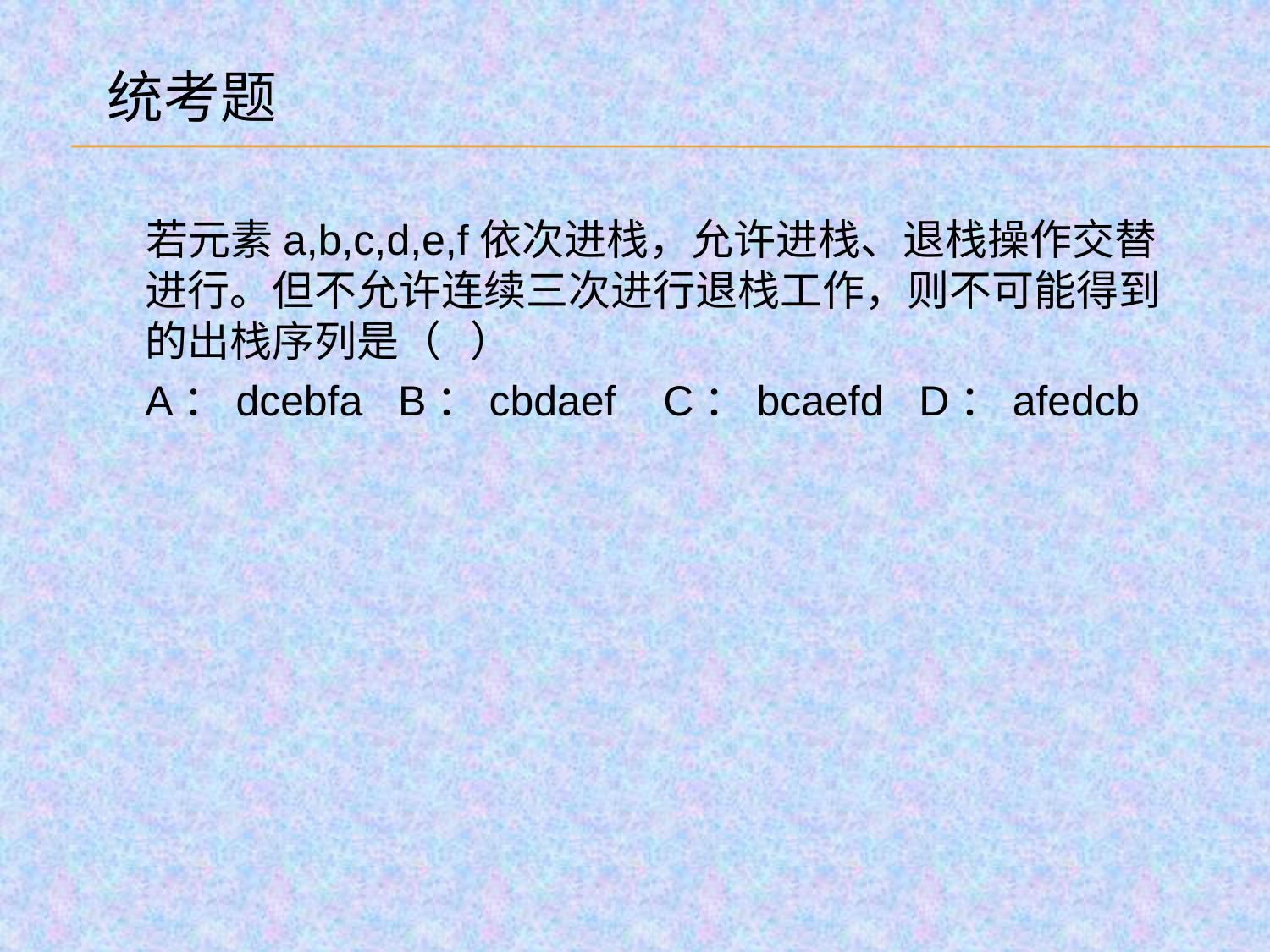

统考题
    若元素a,b,c,d,e,f依次进栈，允许进栈、退栈操作交替进行。但不允许连续三次进行退栈工作，则不可能得到的出栈序列是（   ）
    A：dcebfa   B：cbdaef    C：bcaefd   D：afedcb